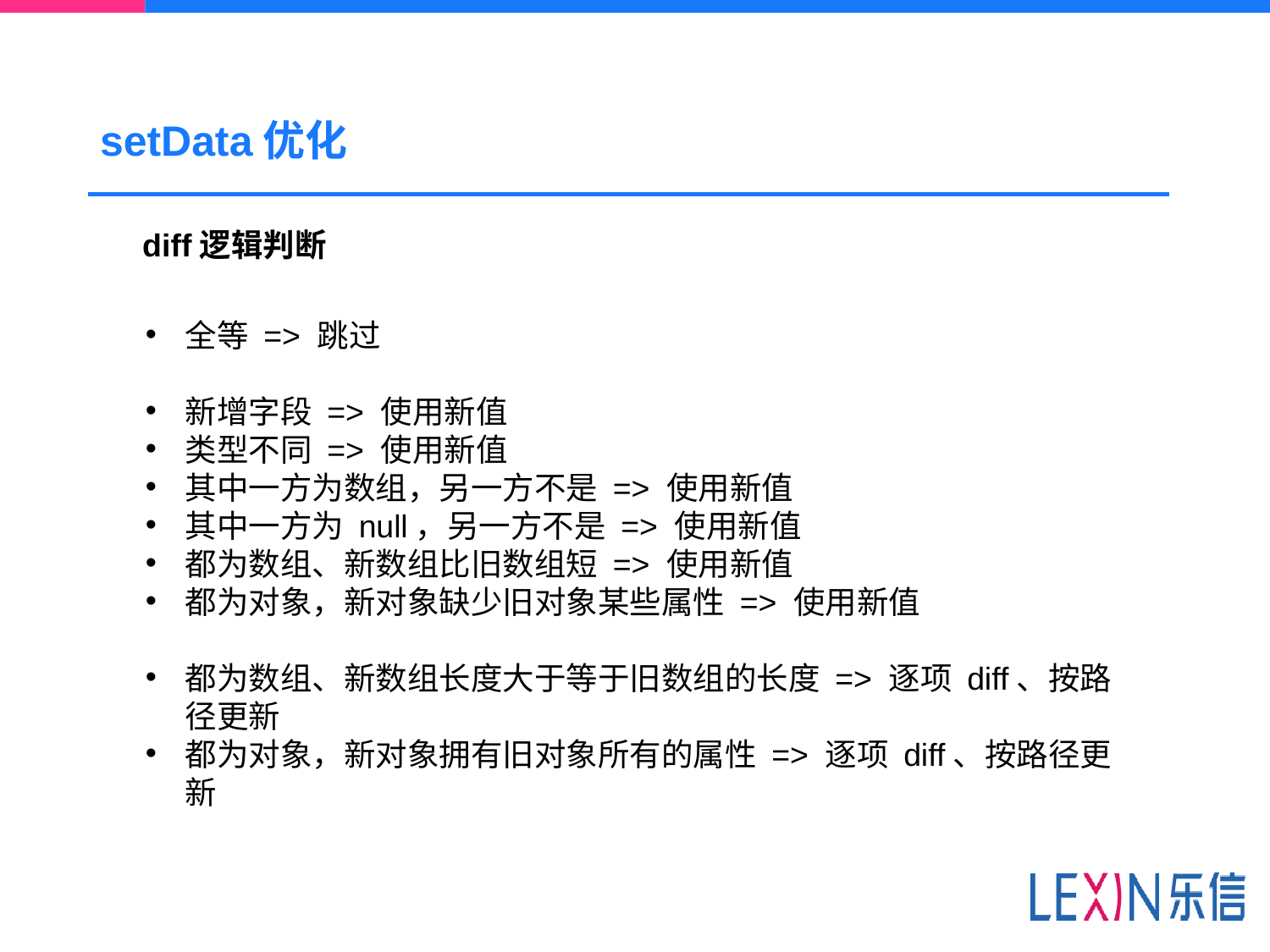

# setData优化
diff逻辑判断
全等 => 跳过

新增字段 => 使用新值
类型不同 => 使用新值
其中一方为数组，另一方不是 => 使用新值
其中一方为 null，另一方不是 => 使用新值
都为数组、新数组比旧数组短 => 使用新值
都为对象，新对象缺少旧对象某些属性 => 使用新值

都为数组、新数组长度大于等于旧数组的长度 => 逐项 diff、按路径更新
都为对象，新对象拥有旧对象所有的属性 => 逐项 diff、按路径更新